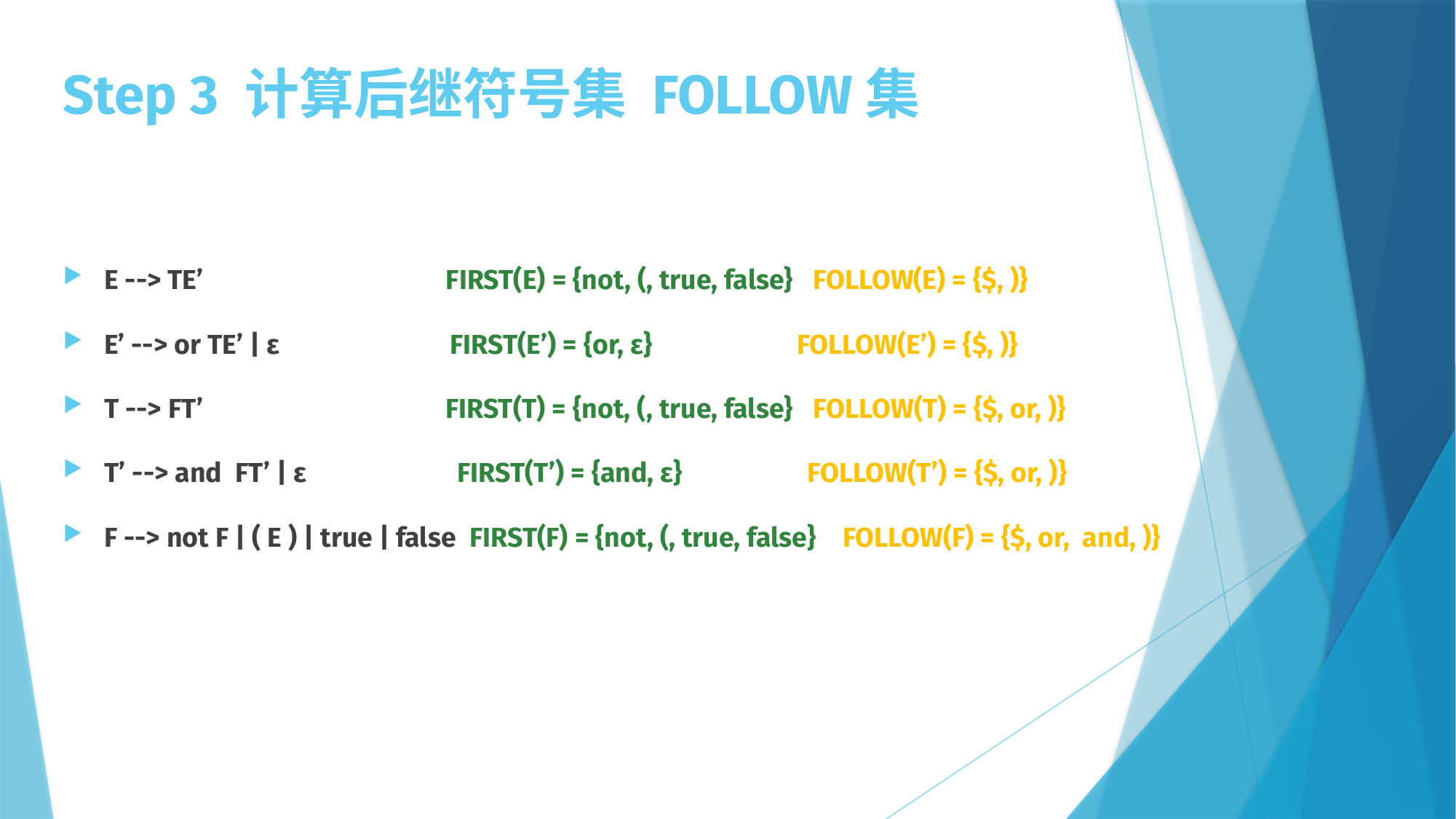

# Step 3 计算后继符号集 FOLLOW集
E --> TE’                                     FIRST(E) = {not, (, true, false}   FOLLOW(E) = {$, )}
E’ --> or TE’ | ε                          FIRST(E’) = {or, ε}                      FOLLOW(E’) = {$, )}
T --> FT’                                     FIRST(T) = {not, (, true, false}   FOLLOW(T) = {$, or, )}
T’ --> and  FT’ | ε                       FIRST(T’) = {and, ε}                   FOLLOW(T’) = {$, or, )}
F --> not F | ( E ) | true | false  FIRST(F) = {not, (, true, false}    FOLLOW(F) = {$, or,  and, )}